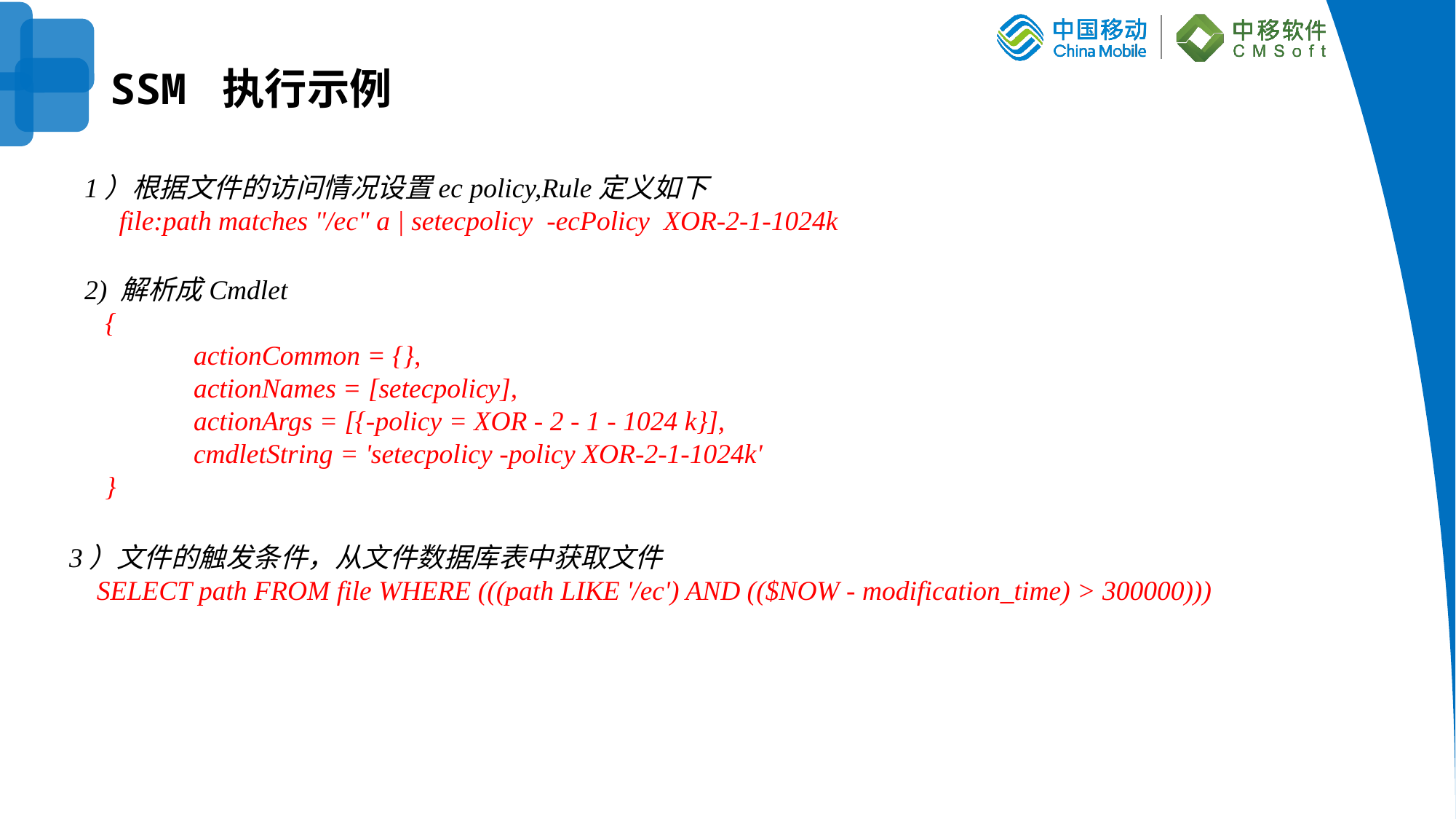

# SSM 执行示例
1）根据文件的访问情况设置ec policy,Rule定义如下
     file:path matches "/ec" a | setecpolicy  -ecPolicy  XOR-2-1-1024k
2) 解析成Cmdlet
   {
	actionCommon = {},
	actionNames = [setecpolicy],
	actionArgs = [{-policy = XOR - 2 - 1 - 1024 k}],
	cmdletString = 'setecpolicy -policy XOR-2-1-1024k'
   }
3）文件的触发条件，从文件数据库表中获取文件
    SELECT path FROM file WHERE (((path LIKE '/ec') AND (($NOW - modification_time) > 300000)))